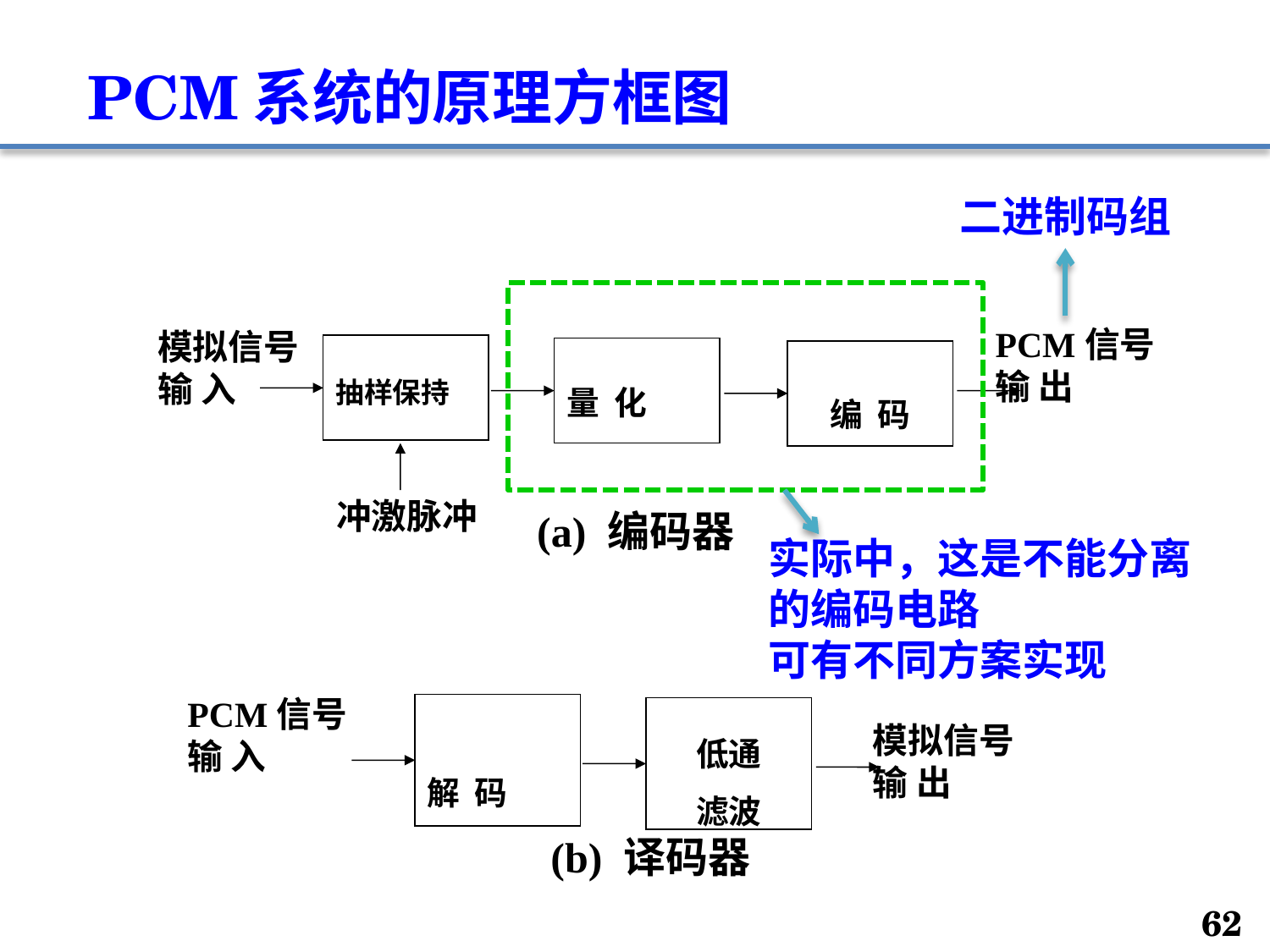

# PCM系统的原理方框图

二进制码组

PCM信号
输 出
模拟信号
输 入
抽样保持

量  化

编  码

(a) 编码器

冲激脉冲
PCM信号
输 入
解  码

低通
滤波

模拟信号
输 出
(b) 译码器
实际中，这是不能分离的编码电路
可有不同方案实现
62